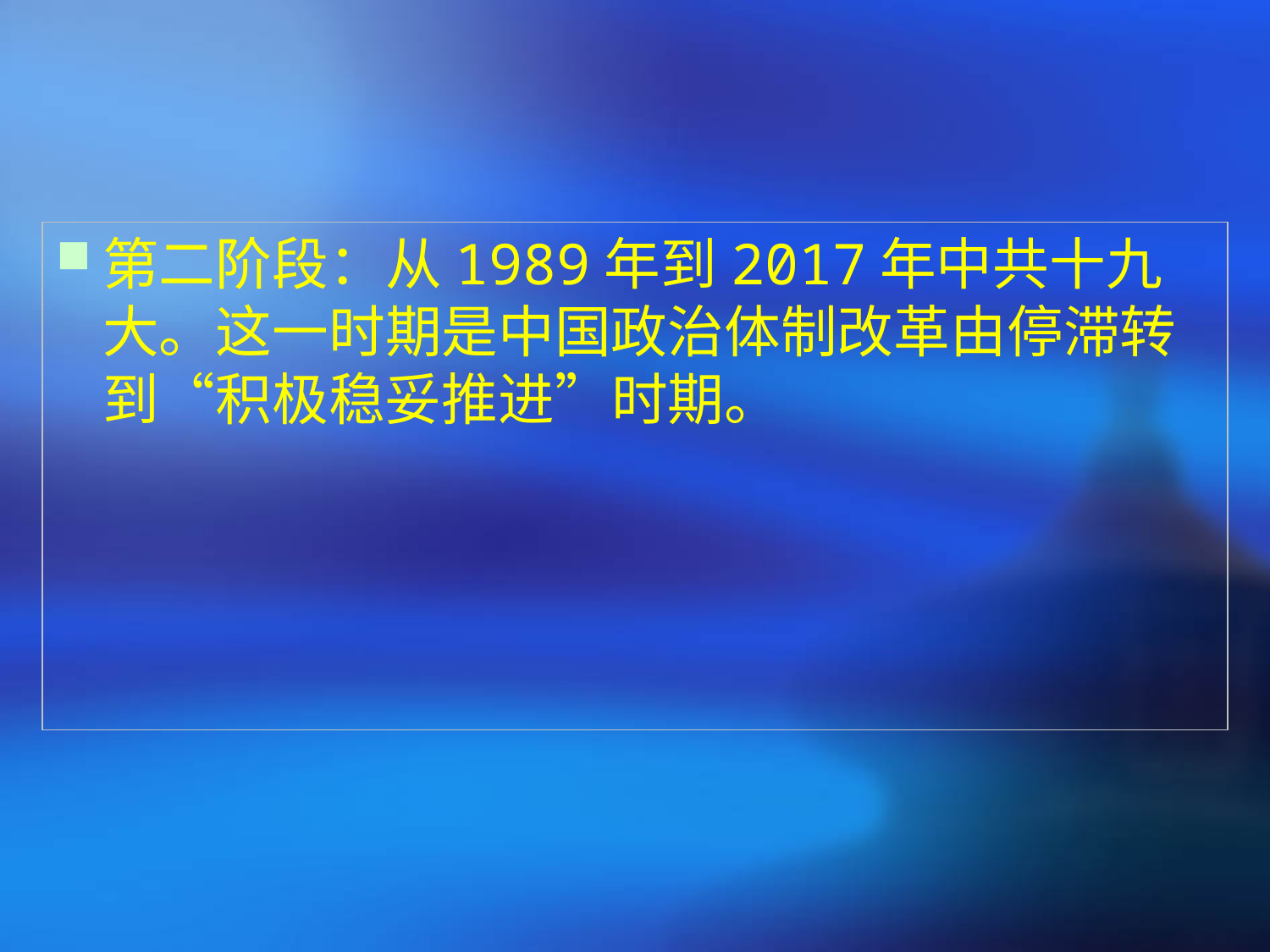

第二阶段：从1989年到2017年中共十九大。这一时期是中国政治体制改革由停滞转到“积极稳妥推进”时期。